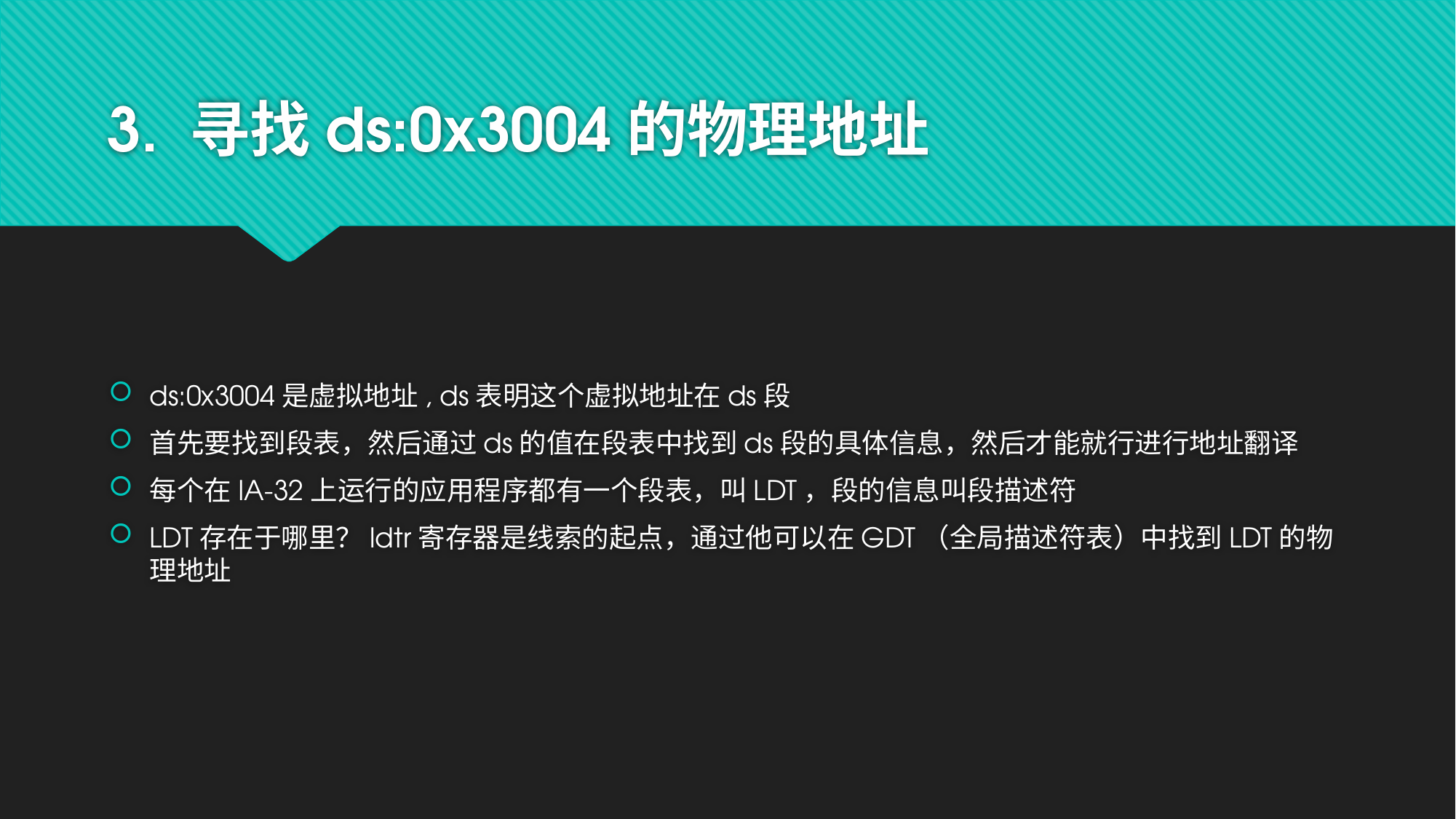

# 3. 寻找ds:0x3004的物理地址
ds:0x3004是虚拟地址, ds表明这个虚拟地址在ds段
首先要找到段表，然后通过ds的值在段表中找到ds段的具体信息，然后才能就行进行地址翻译
每个在IA-32上运行的应用程序都有一个段表，叫LDT，段的信息叫段描述符
LDT存在于哪里？ldtr寄存器是线索的起点，通过他可以在GDT（全局描述符表）中找到LDT的物理地址